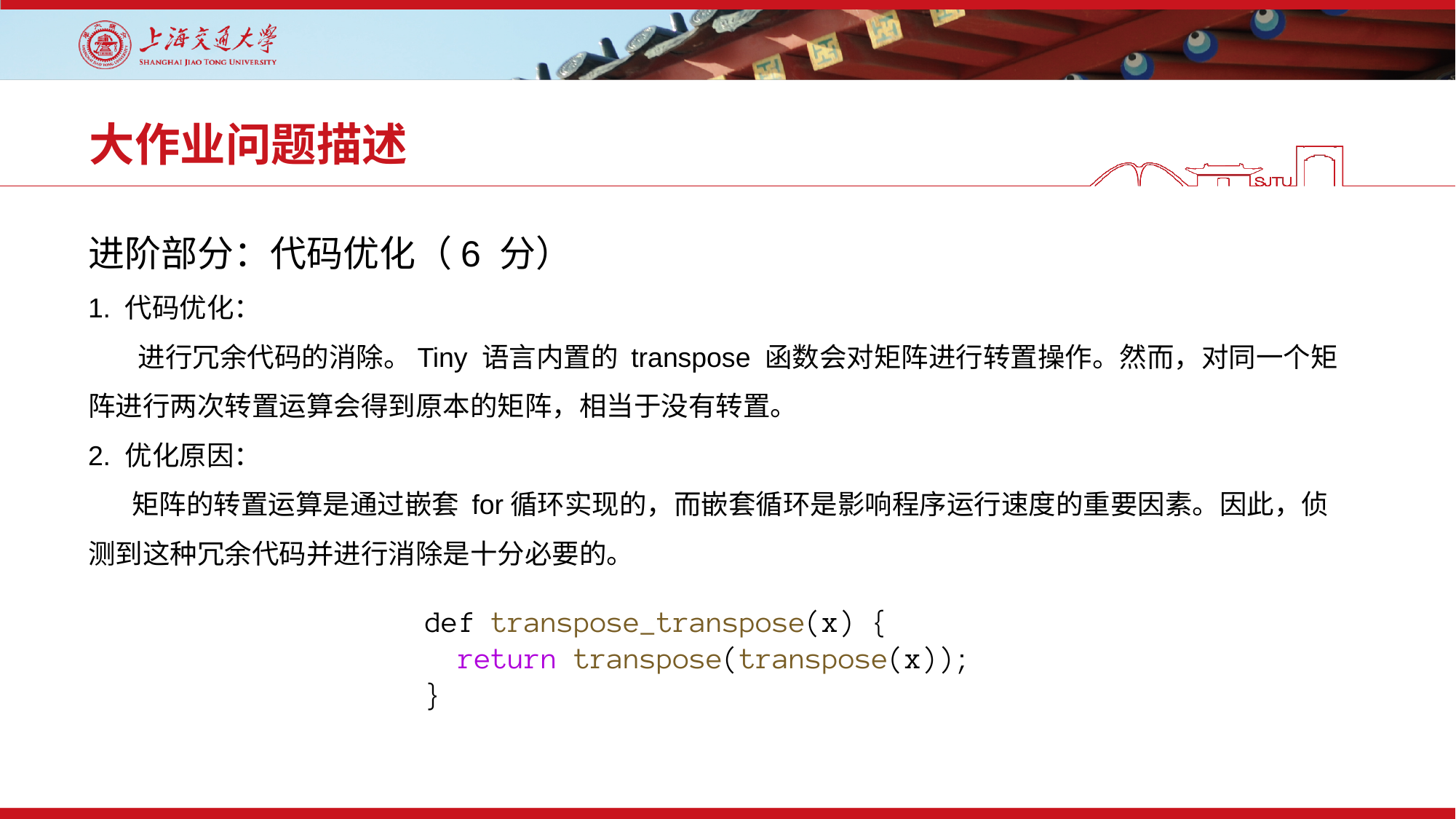

# 大作业问题描述
进阶部分：代码优化（6 分）
1. 代码优化：
       进行冗余代码的消除。Tiny 语言内置的 transpose 函数会对矩阵进行转置操作。然而，对同一个矩阵进行两次转置运算会得到原本的矩阵，相当于没有转置。
2. 优化原因：
      矩阵的转置运算是通过嵌套 for循环实现的，而嵌套循环是影响程序运行速度的重要因素。因此，侦测到这种冗余代码并进行消除是十分必要的。
def transpose_transpose(x) {  return transpose(transpose(x));}